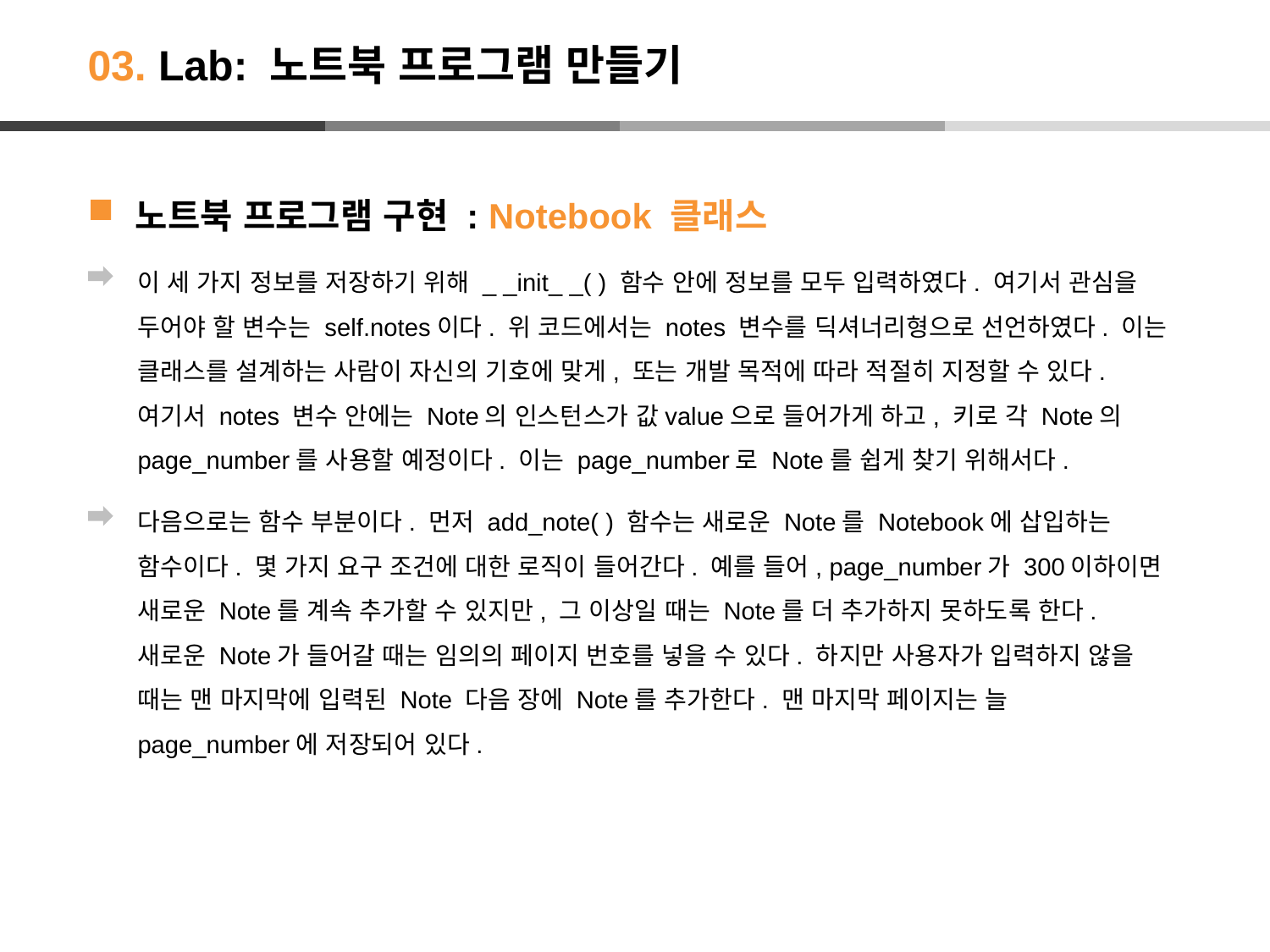

# 03. Lab: 노트북 프로그램 만들기
노트북 프로그램 구현 : Notebook 클래스

이 세 가지 정보를 저장하기 위해 _ _init_ _( ) 함수 안에 정보를 모두 입력하였다. 여기서 관심을 두어야 할 변수는 self.notes이다. 위 코드에서는 notes 변수를 딕셔너리형으로 선언하였다. 이는 클래스를 설계하는 사람이 자신의 기호에 맞게, 또는 개발 목적에 따라 적절히 지정할 수 있다. 여기서 notes 변수 안에는 Note의 인스턴스가 값value으로 들어가게 하고, 키로 각 Note의 page_number를 사용할 예정이다. 이는 page_number로 Note를 쉽게 찾기 위해서다.
다음으로는 함수 부분이다. 먼저 add_note( ) 함수는 새로운 Note를 Notebook에 삽입하는 함수이다. 몇 가지 요구 조건에 대한 로직이 들어간다. 예를 들어, page_number가 300이하이면 새로운 Note를 계속 추가할 수 있지만, 그 이상일 때는 Note를 더 추가하지 못하도록 한다. 새로운 Note가 들어갈 때는 임의의 페이지 번호를 넣을 수 있다. 하지만 사용자가 입력하지 않을 때는 맨 마지막에 입력된 Note 다음 장에 Note를 추가한다. 맨 마지막 페이지는 늘 page_number에 저장되어 있다.